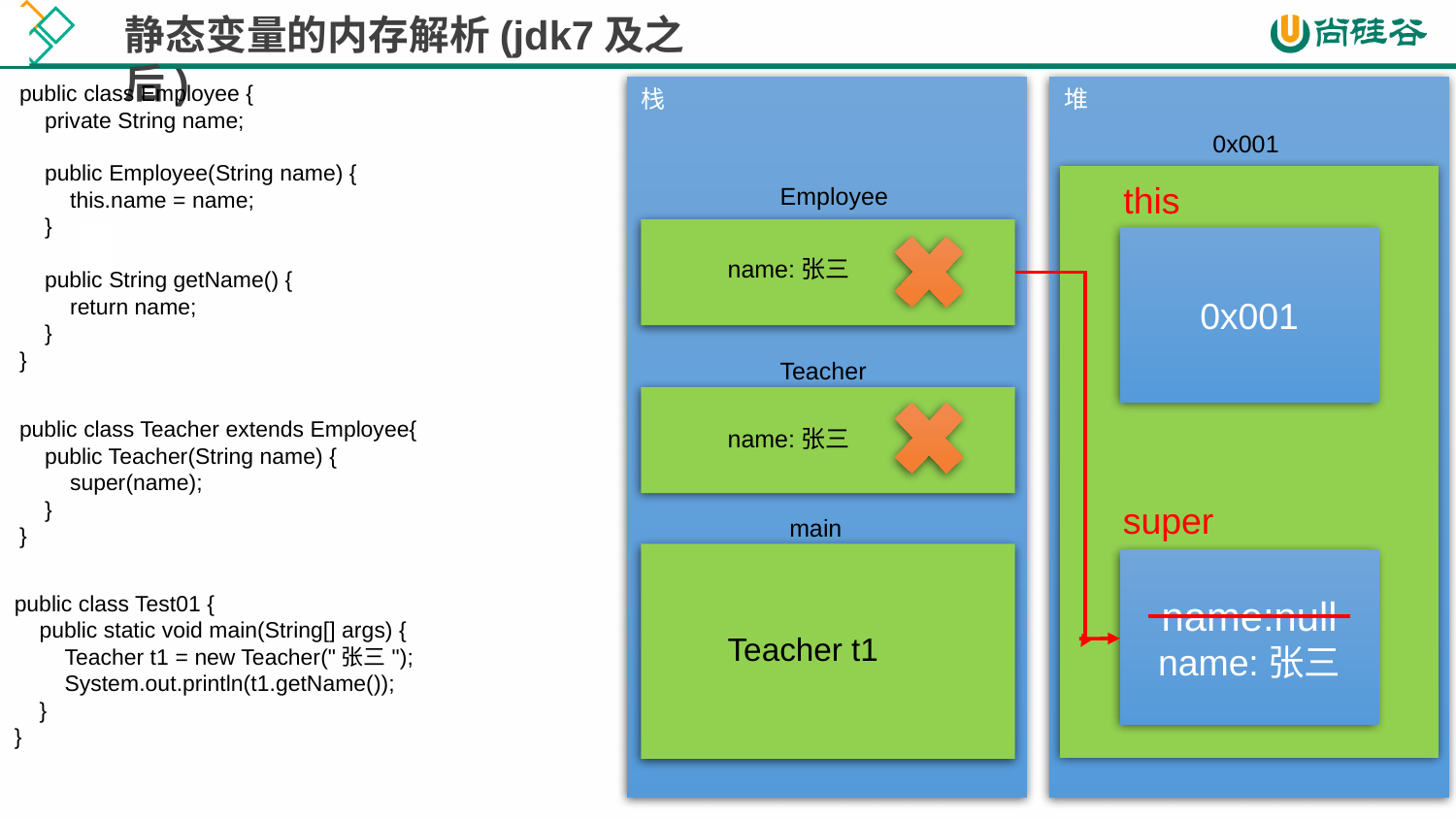

静态变量的内存解析(jdk7及之后)

public class Employee {
    private String name;

    public Employee(String name) {
        this.name = name;
    }

    public String getName() {
        return name;
    }
}
栈
堆
0x001

this
Employee

0x001
name:张三
Teacher

public class Teacher extends Employee{
    public Teacher(String name) {
        super(name);
    }
}
name:张三
super
main

name:null
name:张三
public class Test01 {
    public static void main(String[] args) {
        Teacher t1 = new Teacher("张三");
        System.out.println(t1.getName());
    }
}
Teacher t1